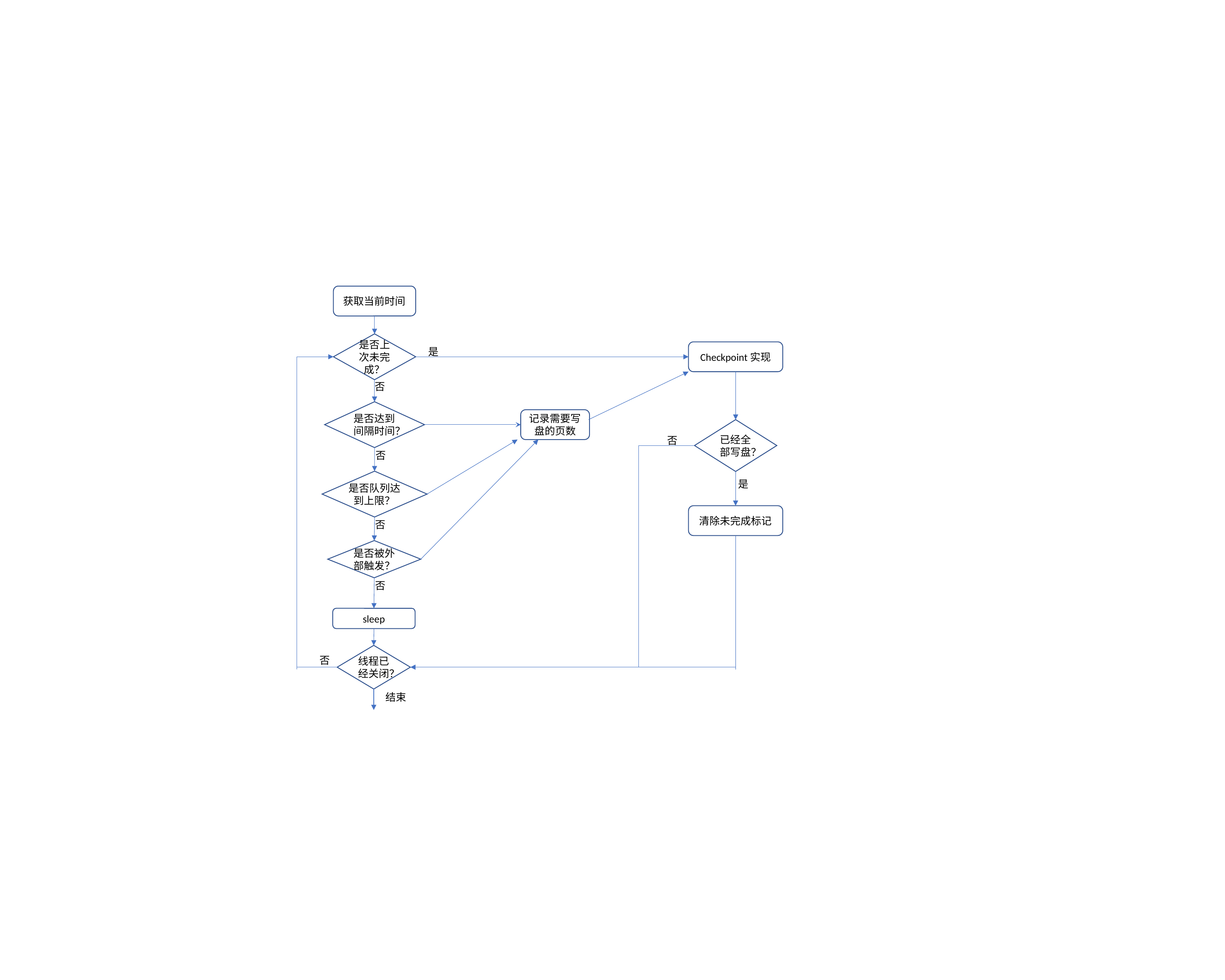

获取当前时间
是否上次未完成？
Checkpoint实现
是
否
是否达到间隔时间？
记录需要写盘的页数
已经全部写盘？
否
否
是否队列达到上限？
是
清除未完成标记
否
是否被外部触发？
否
sleep
线程已经关闭？
否
结束